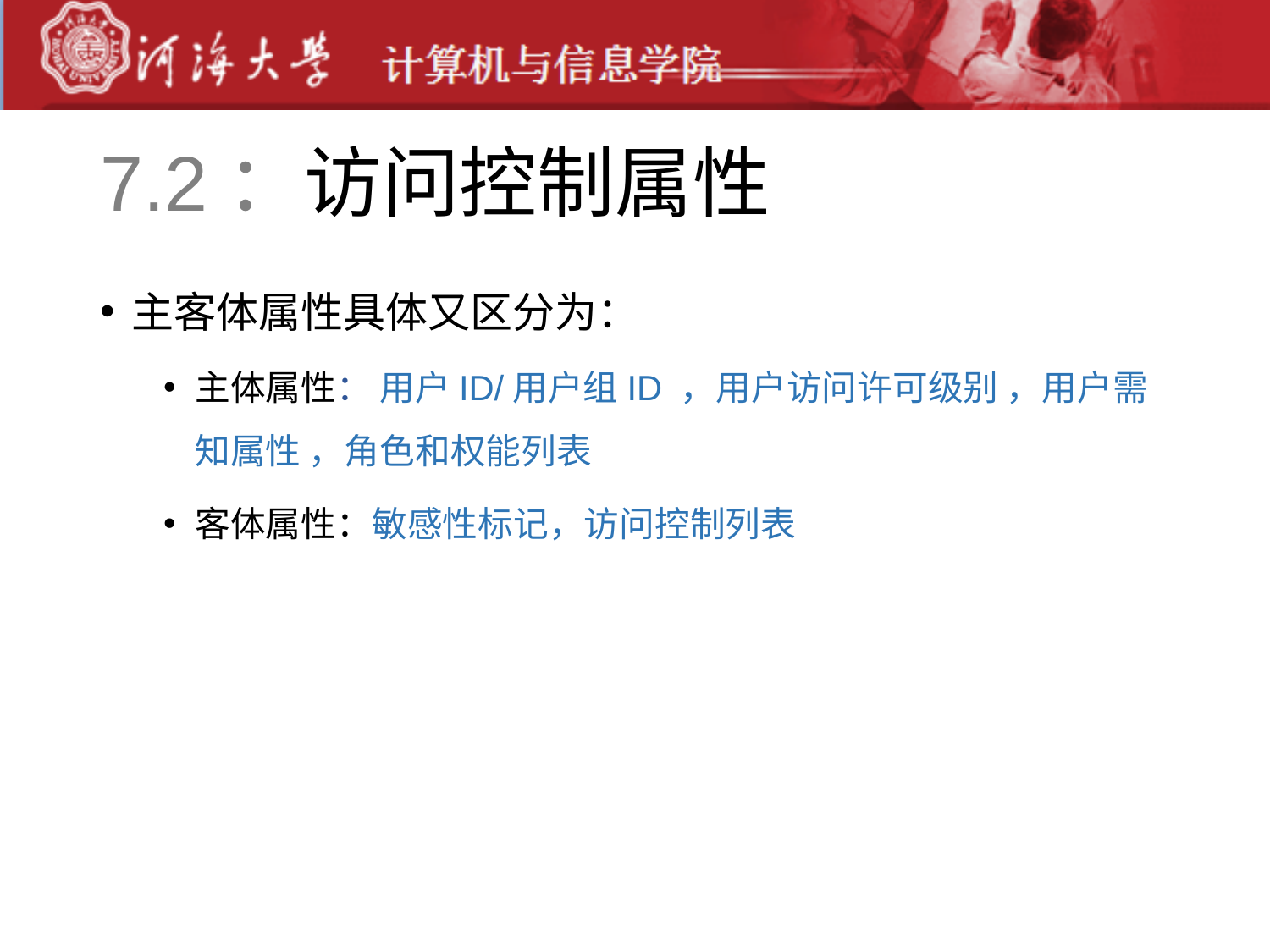

# 7.2：访问控制属性
主客体属性具体又区分为：
主体属性： 用户ID/用户组ID ，用户访问许可级别 ，用户需知属性 ，角色和权能列表
客体属性：敏感性标记，访问控制列表